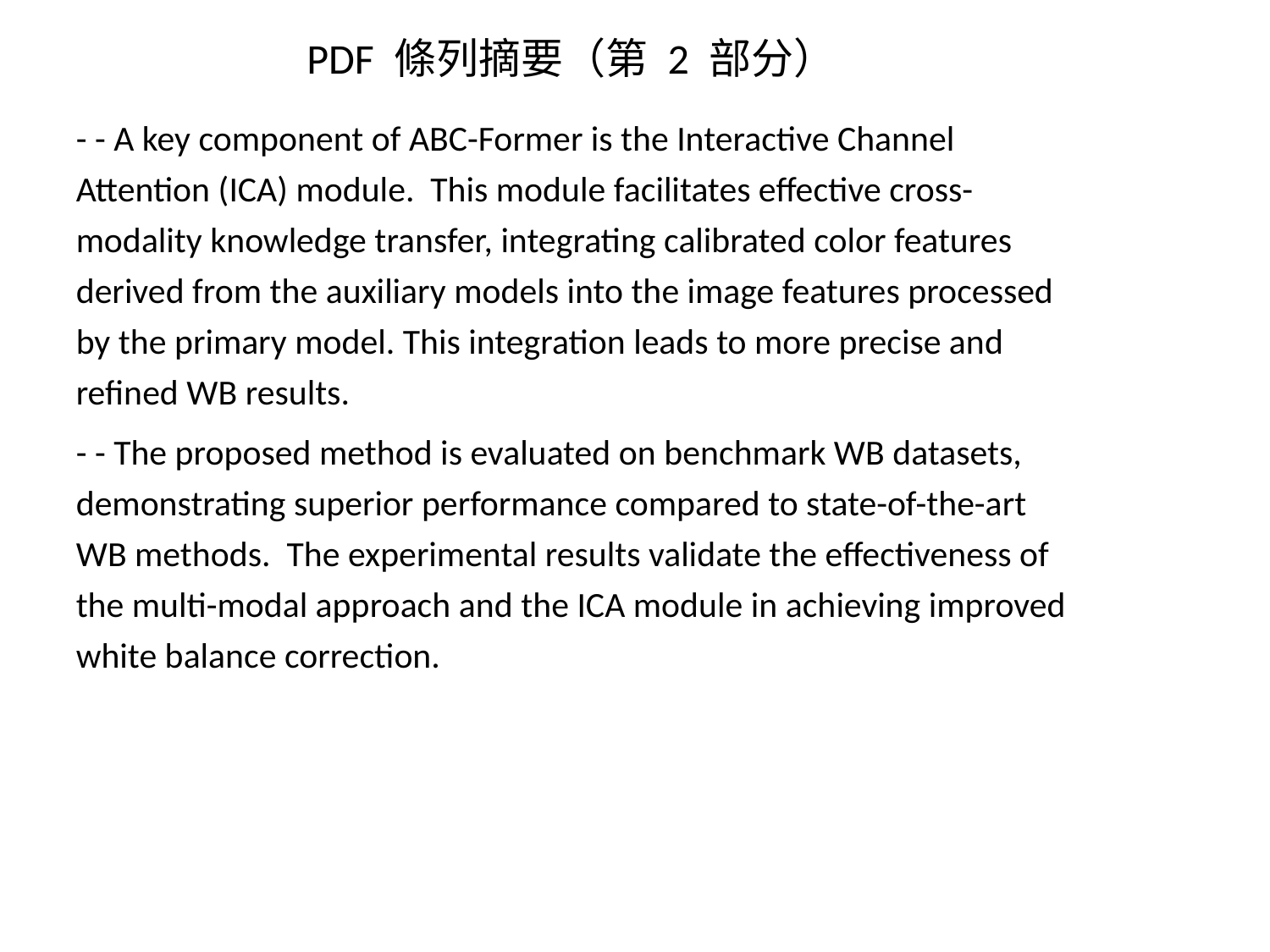

PDF 條列摘要（第 2 部分）

- - A key component of ABC-Former is the Interactive Channel Attention (ICA) module.  This module facilitates effective cross-modality knowledge transfer, integrating calibrated color features derived from the auxiliary models into the image features processed by the primary model. This integration leads to more precise and refined WB results.
- - The proposed method is evaluated on benchmark WB datasets, demonstrating superior performance compared to state-of-the-art WB methods.  The experimental results validate the effectiveness of the multi-modal approach and the ICA module in achieving improved white balance correction.